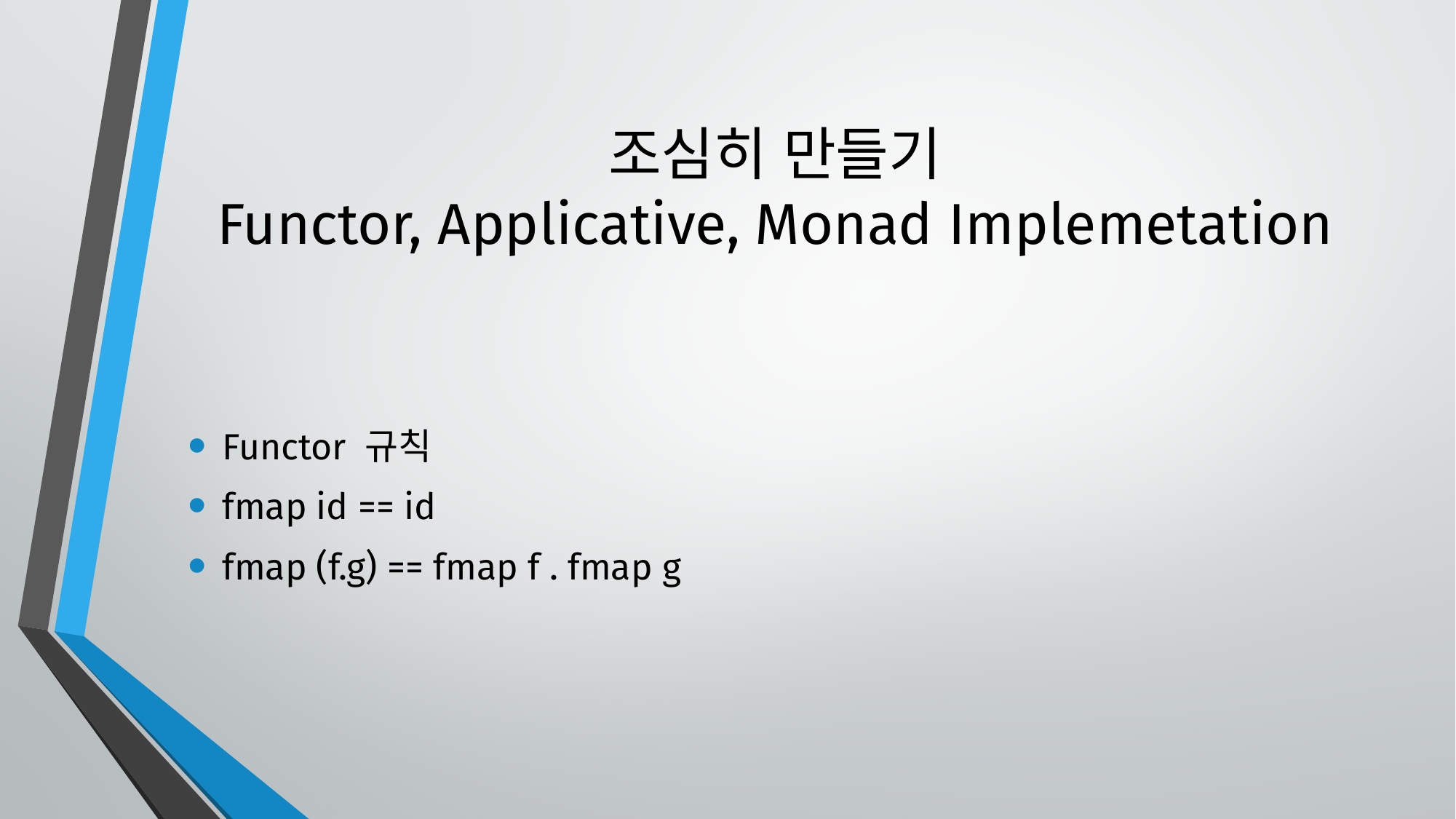

# 조심히 만들기 Functor, Applicative, Monad Implemetation
Functor 규칙
fmap id == id
fmap (f.g) == fmap f . fmap g